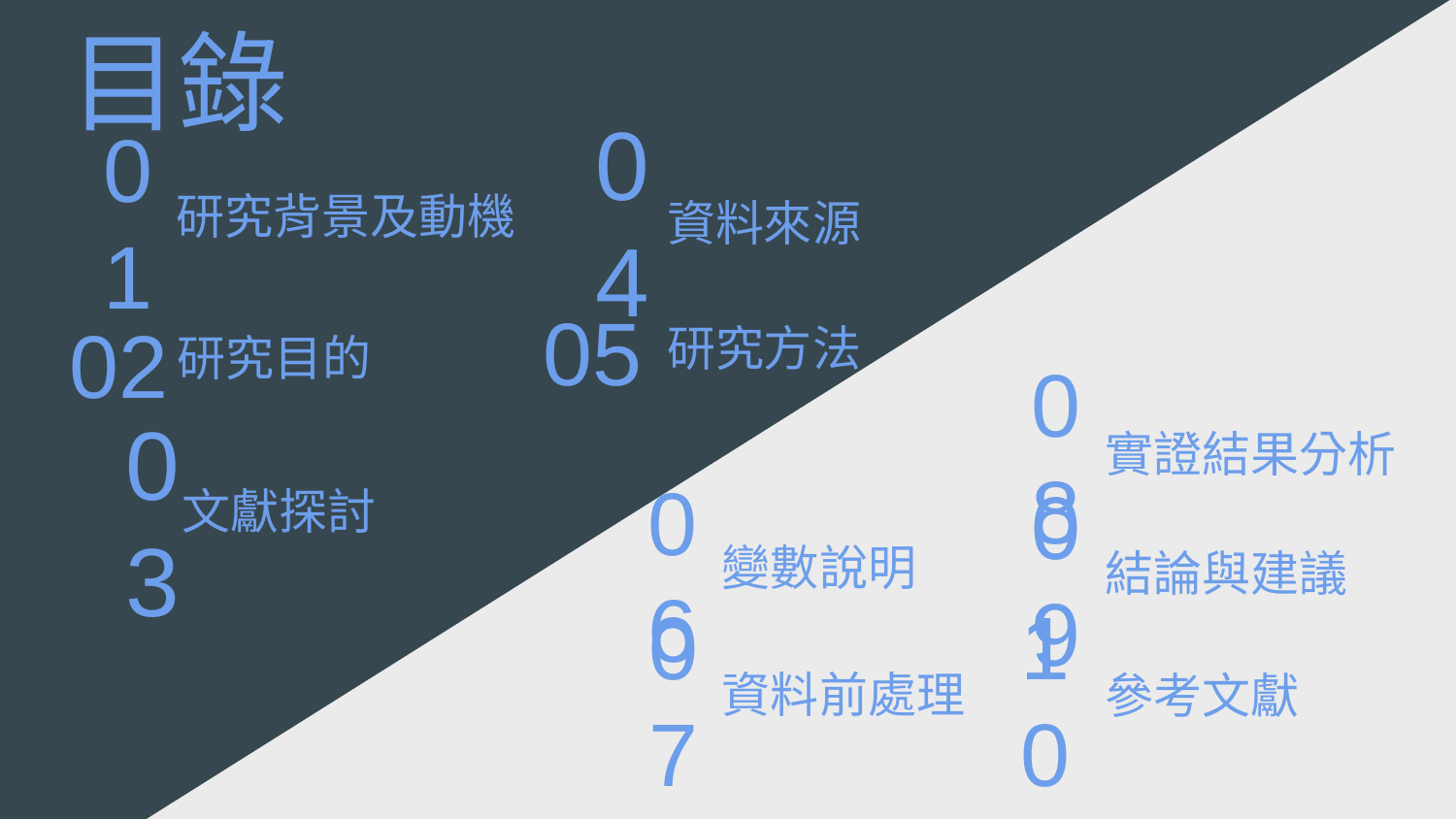

目錄
研究背景及動機
# 01
04
資料來源
研究方法
05
研究目的
02
實證結果分析
08
03
文獻探討
變數說明
結論與建議
06
09
參考文獻
07
10
資料前處理